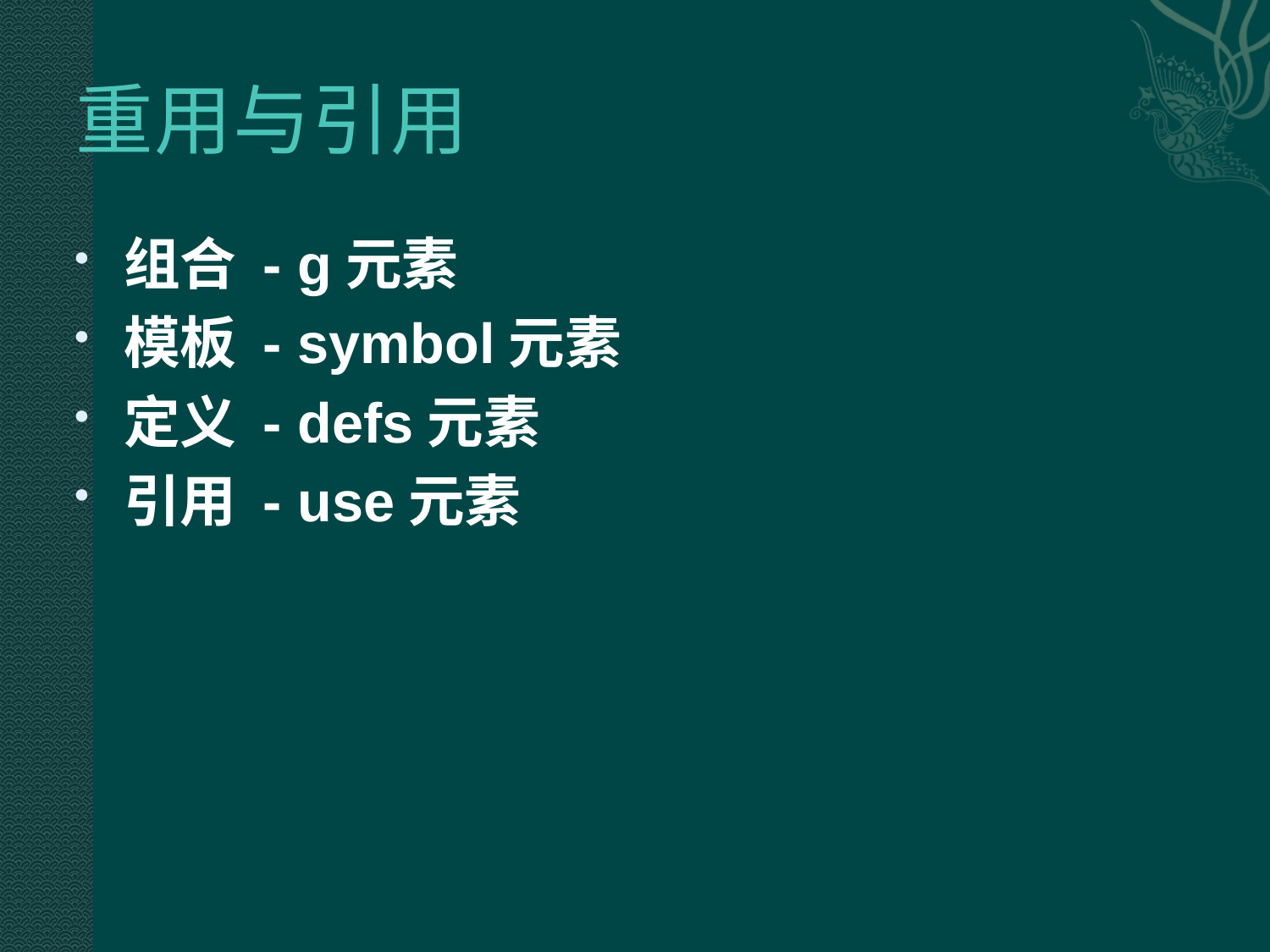

# 重用与引用
组合 - g元素
模板 - symbol元素
定义 - defs元素
引用 - use元素